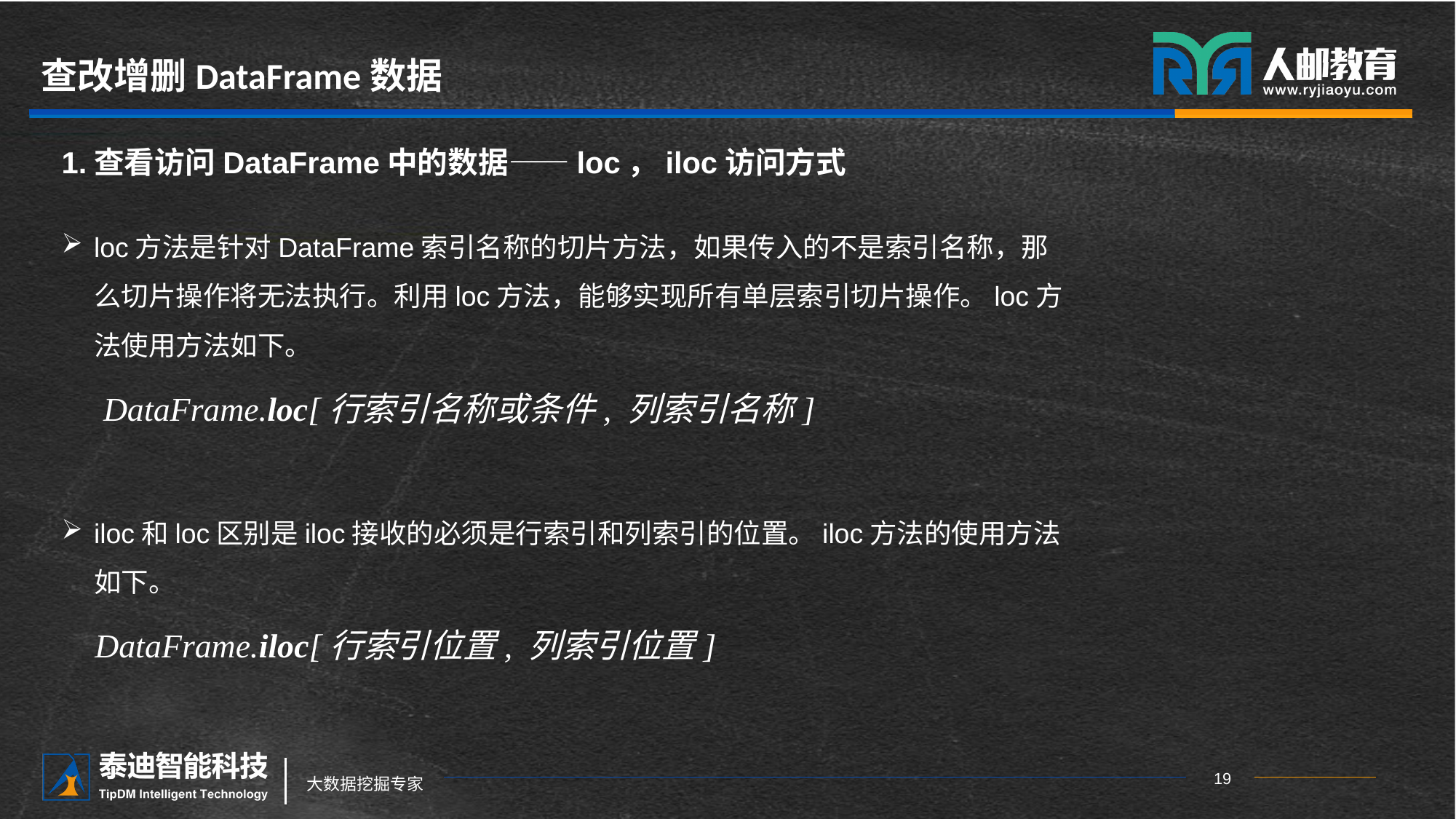

# 查改增删DataFrame数据
1.查看访问DataFrame中的数据——loc，iloc访问方式
loc方法是针对DataFrame索引名称的切片方法，如果传入的不是索引名称，那么切片操作将无法执行。利用loc方法，能够实现所有单层索引切片操作。loc方法使用方法如下。
     DataFrame.loc[行索引名称或条件, 列索引名称]

iloc和loc区别是iloc接收的必须是行索引和列索引的位置。iloc方法的使用方法如下。
    DataFrame.iloc[行索引位置, 列索引位置]